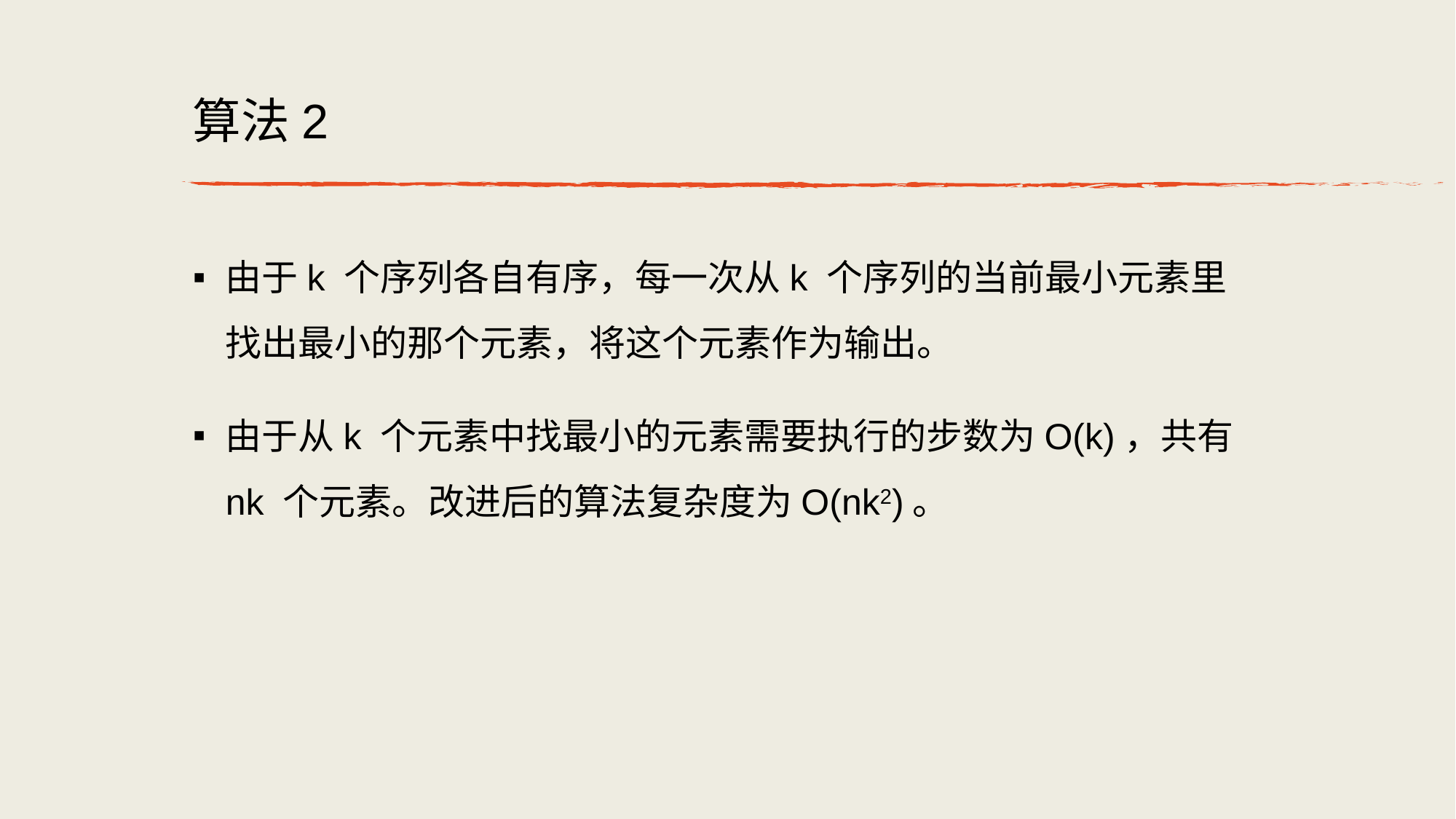

# 算法2
由于k 个序列各⾃有序，每⼀次从k 个序列的当前最⼩元素⾥找出最⼩的那个元素，将这个元素作为输出。
由于从k 个元素中找最⼩的元素需要执⾏的步数为O(k)，共有nk 个元素。改进后的算法复杂度为O(nk2)。